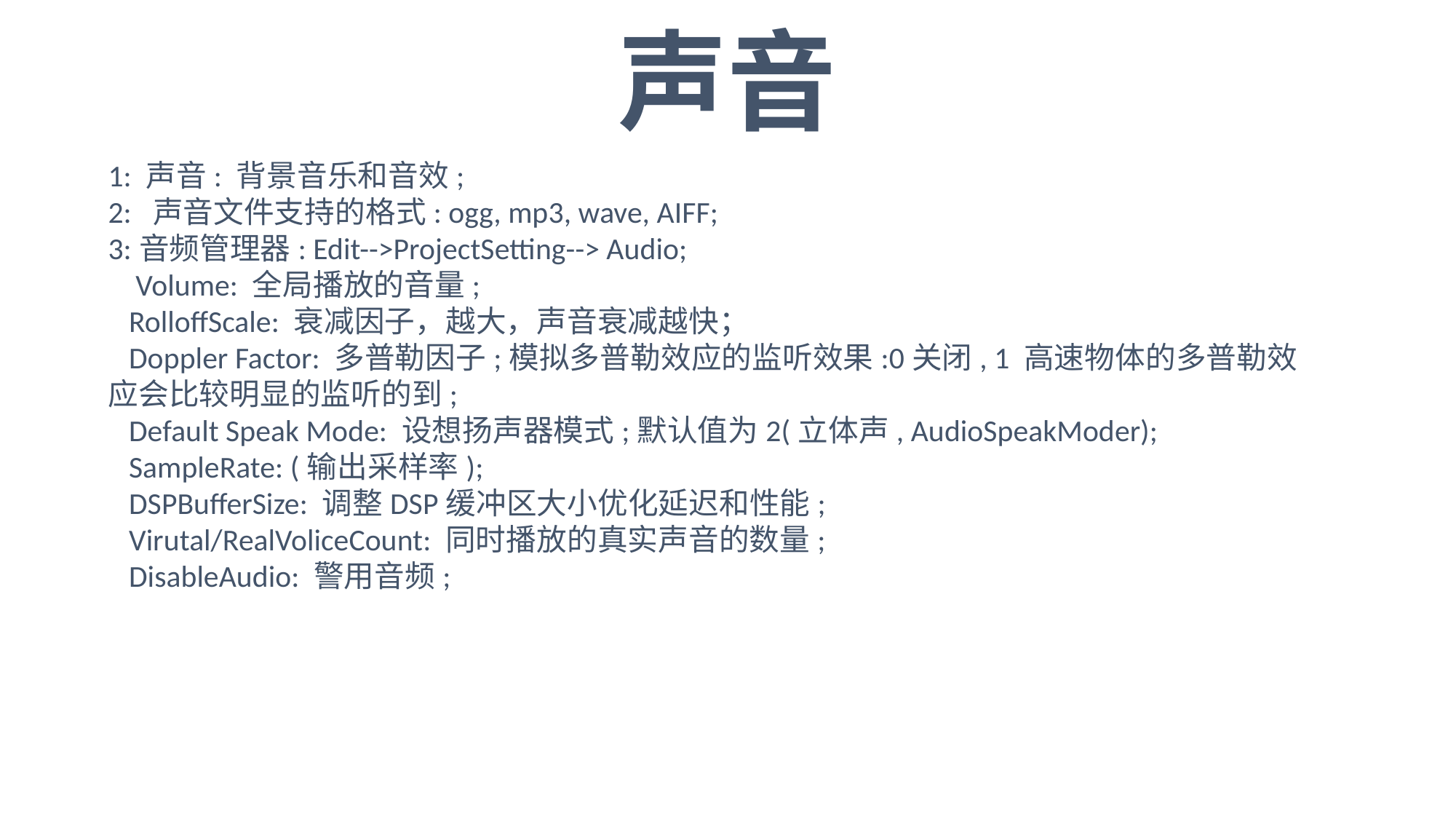

声音
1: 声音: 背景音乐和音效;
2:  声音文件支持的格式: ogg, mp3, wave, AIFF;
3:音频管理器: Edit-->ProjectSetting--> Audio;
    Volume: 全局播放的音量;
   RolloffScale: 衰减因子，越大，声音衰减越快；
   Doppler Factor: 多普勒因子;模拟多普勒效应的监听效果:0关闭, 1 高速物体的多普勒效应会比较明显的监听的到;
   Default Speak Mode: 设想扬声器模式;默认值为2(立体声, AudioSpeakModer);
   SampleRate: (输出采样率);
   DSPBufferSize: 调整DSP缓冲区大小优化延迟和性能;
   Virutal/RealVoliceCount: 同时播放的真实声音的数量;
   DisableAudio: 警用音频;
1